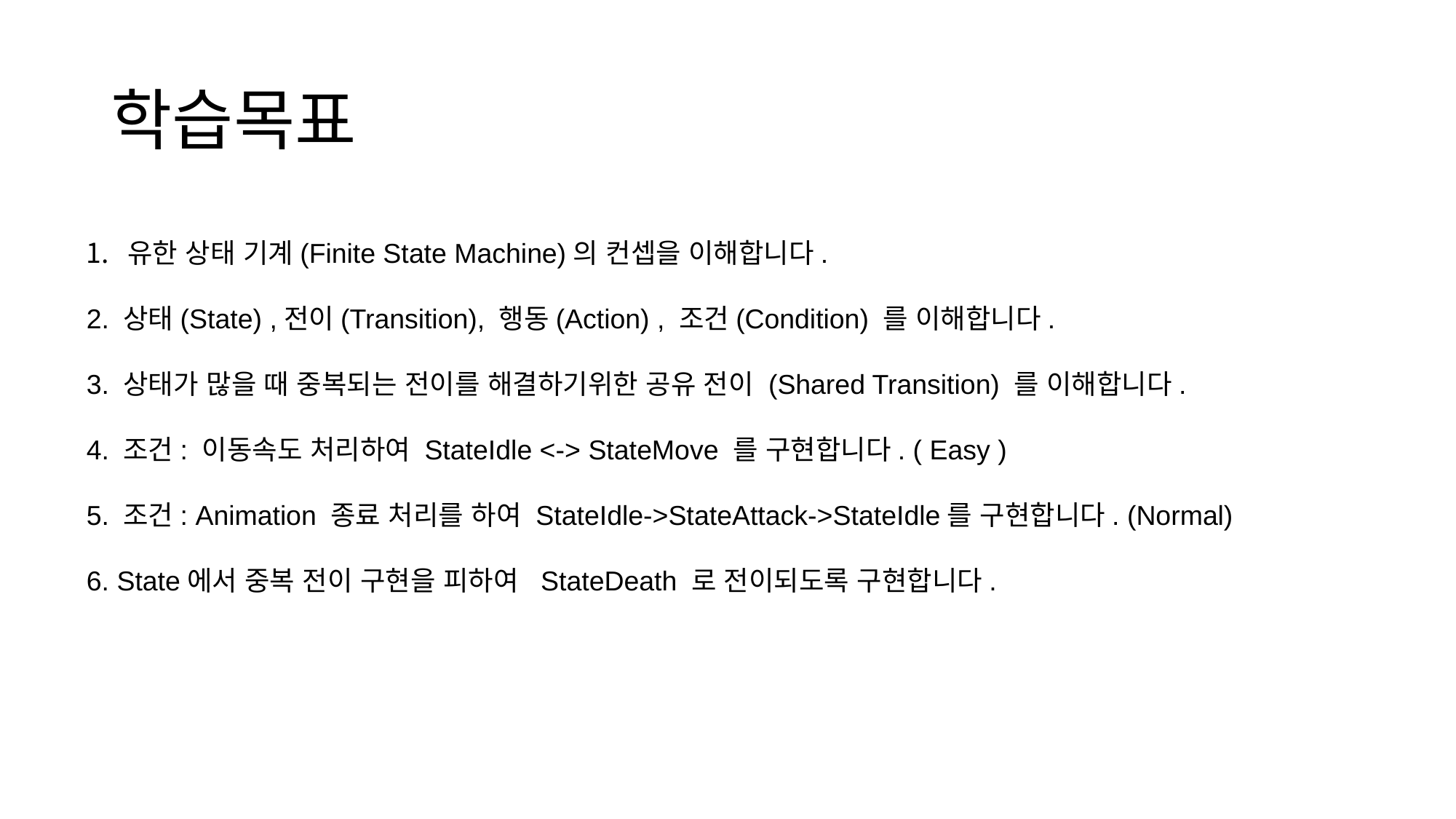

# 학습목표
유한 상태 기계(Finite State Machine)의 컨셉을 이해합니다.

2. 상태(State) ,전이(Transition), 행동(Action) , 조건(Condition) 를 이해합니다.

3. 상태가 많을 때 중복되는 전이를 해결하기위한 공유 전이 (Shared Transition) 를 이해합니다.

4. 조건: 이동속도 처리하여 StateIdle <-> StateMove 를 구현합니다. ( Easy )

5. 조건: Animation 종료 처리를 하여 StateIdle->StateAttack->StateIdle를 구현합니다. (Normal)

6. State에서 중복 전이 구현을 피하여  StateDeath 로 전이되도록 구현합니다.